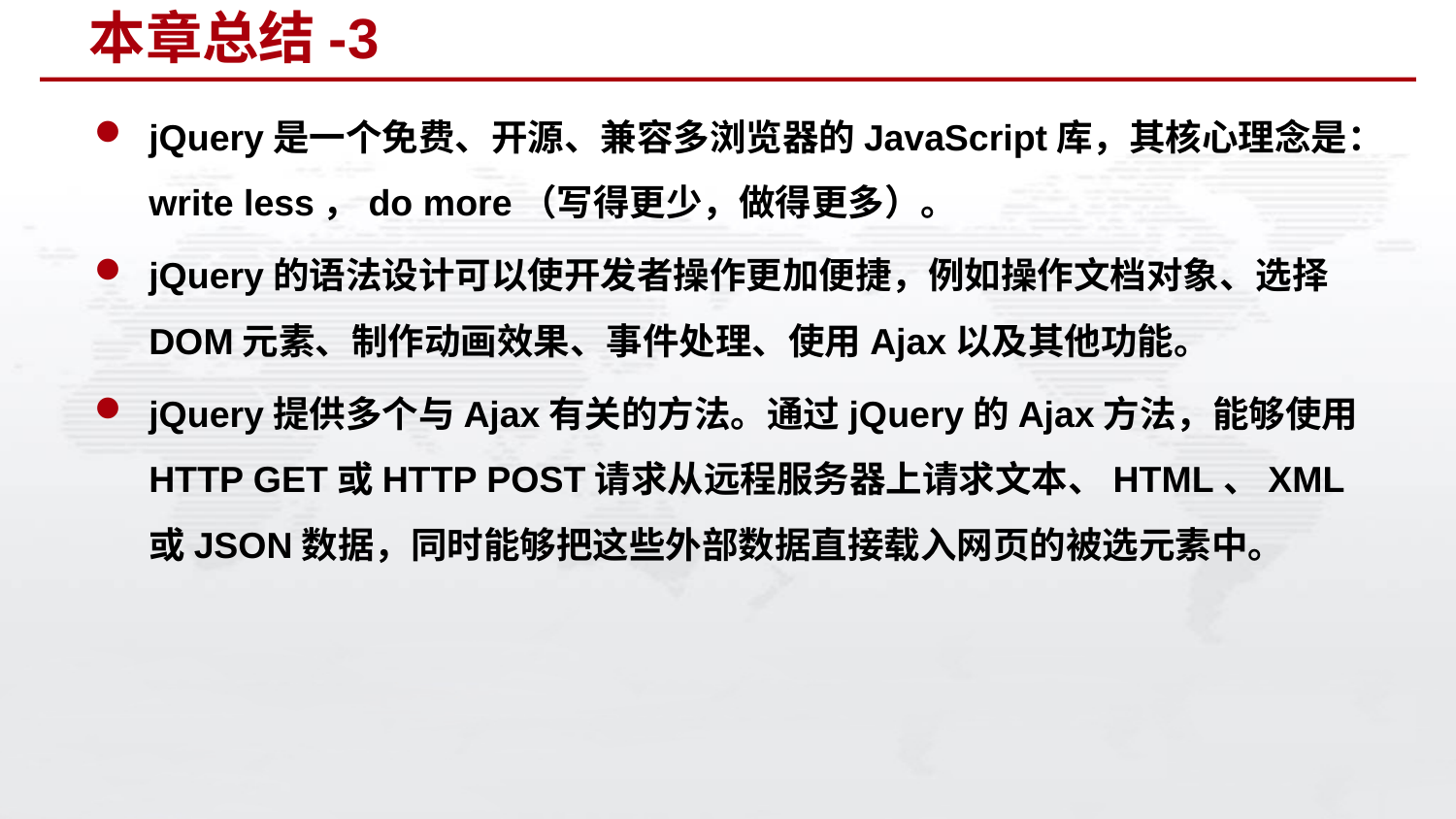

# 本章总结-3
jQuery是一个免费、开源、兼容多浏览器的JavaScript库，其核心理念是：write less，do more（写得更少，做得更多）。
jQuery的语法设计可以使开发者操作更加便捷，例如操作文档对象、选择DOM元素、制作动画效果、事件处理、使用Ajax以及其他功能。
jQuery提供多个与Ajax有关的方法。通过jQuery的Ajax方法，能够使用HTTP GET或HTTP POST请求从远程服务器上请求文本、HTML、XML或JSON数据，同时能够把这些外部数据直接载入网页的被选元素中。